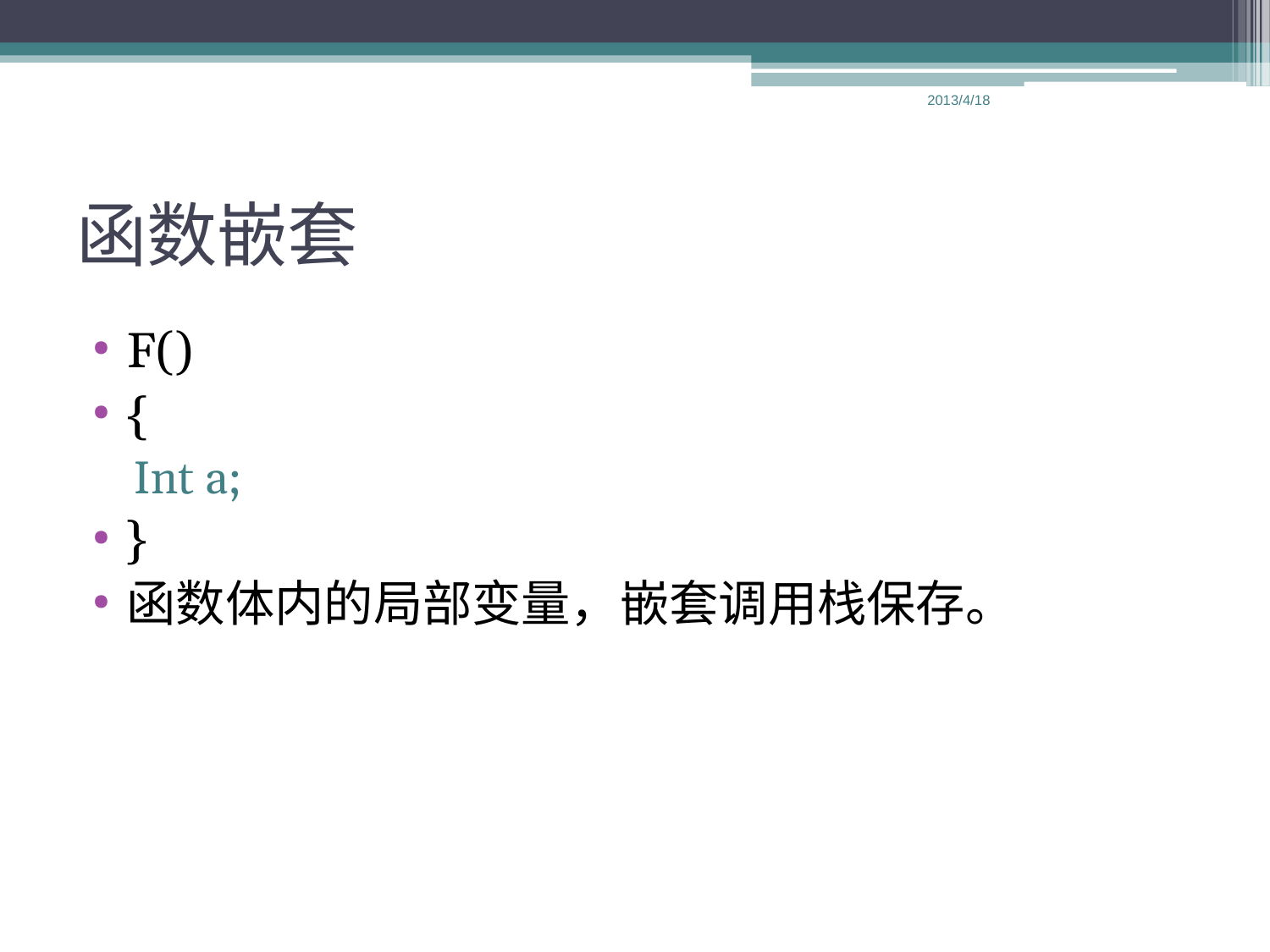

2013/4/18
# 函数嵌套
F()
{
Int a;
}
函数体内的局部变量，嵌套调用栈保存。